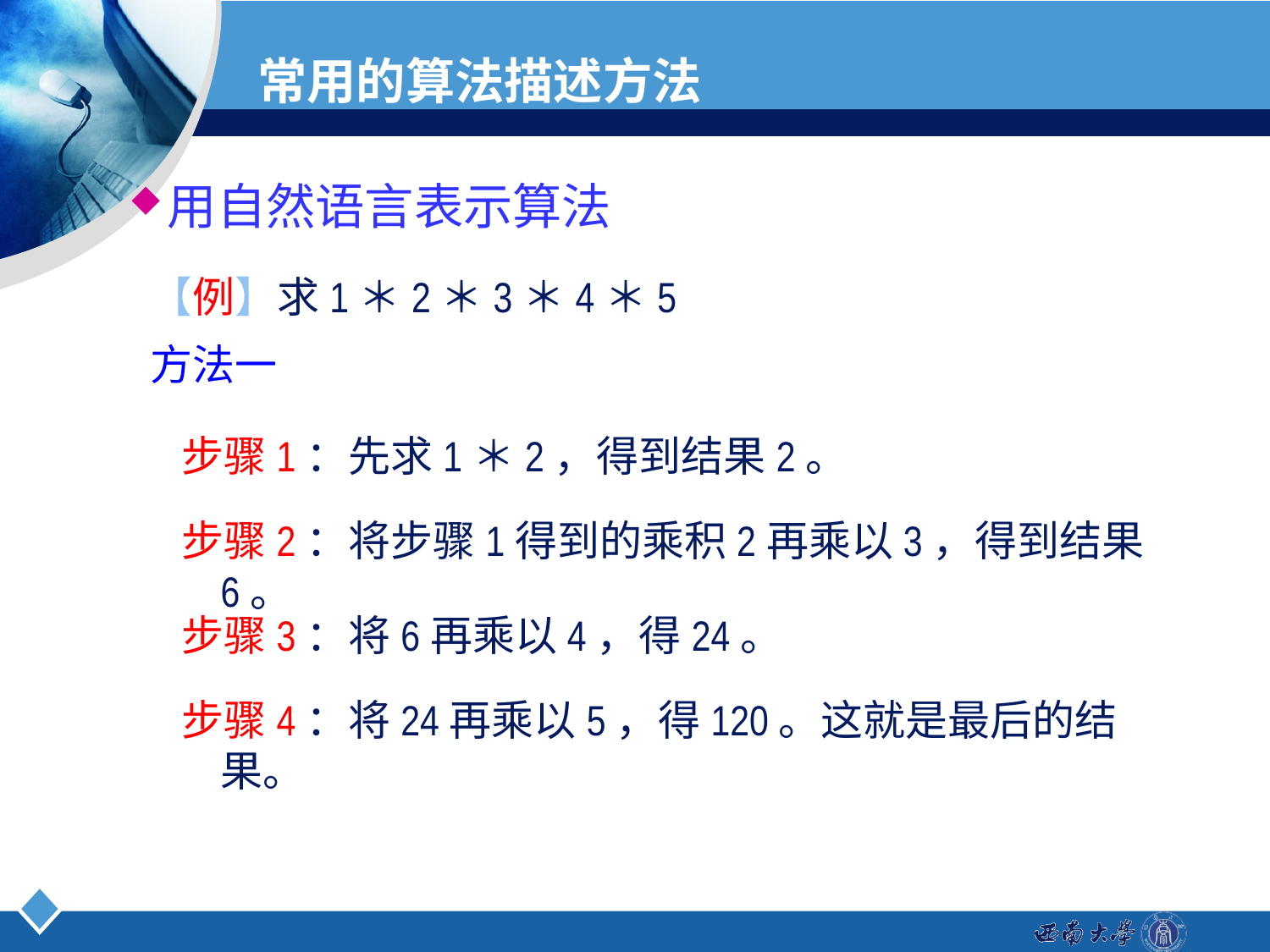

# 常用的算法描述方法
用自然语言表示算法
【例】求1＊2＊3＊4＊5
方法一
步骤1：先求1＊2，得到结果2。
步骤2：将步骤1得到的乘积2再乘以3，得到结果6。
步骤3：将6再乘以4，得24。
步骤4：将24再乘以5，得120。这就是最后的结果。